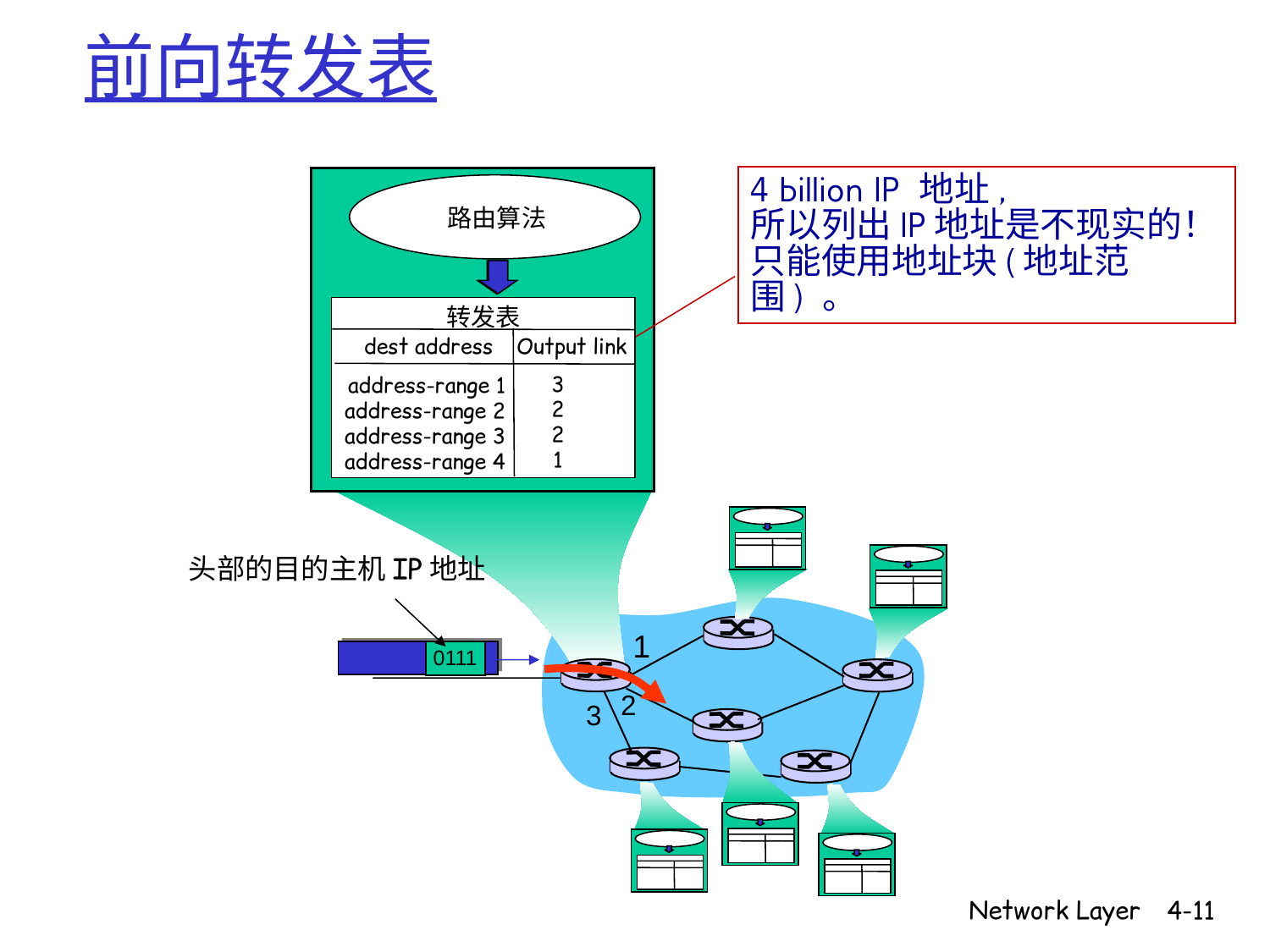

前向转发表
4 billion IP 地址,
所以列出IP地址是不现实的！
只能使用地址块(地址范围) 。

路由算法

头部的目的主机IP地址

1

0111

2

3

转发表

dest address
Output link

3
2
2
1
address-range 1
address-range 2
address-range 3
address-range 4
Network Layer
4-11